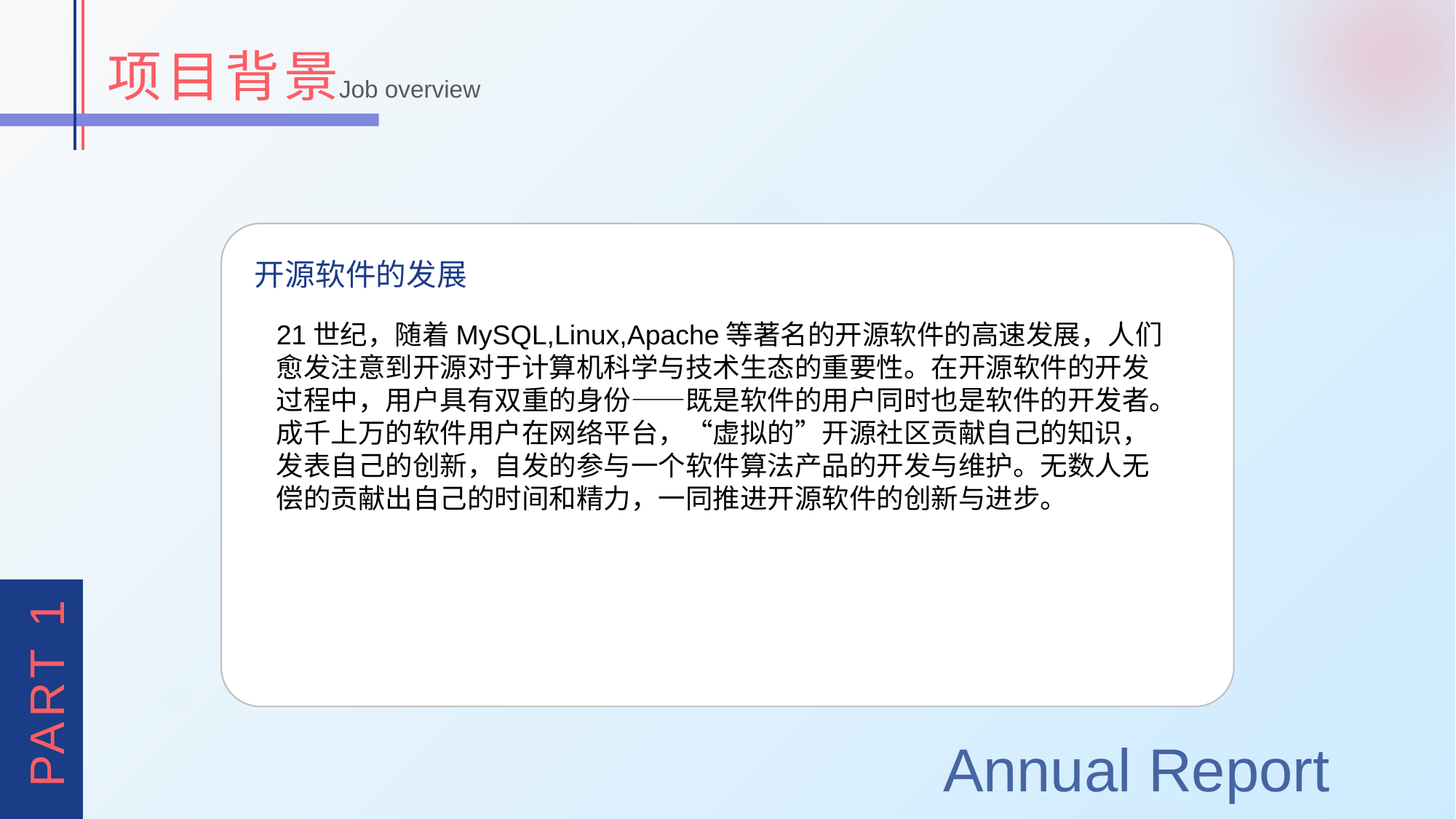

项目背景
Job overview

开源软件的发展
21世纪，随着MySQL,Linux,Apache等著名的开源软件的高速发展，人们愈发注意到开源对于计算机科学与技术生态的重要性。在开源软件的开发过程中，用户具有双重的身份——既是软件的用户同时也是软件的开发者。成千上万的软件用户在网络平台，“虚拟的”开源社区贡献自己的知识，发表自己的创新，自发的参与一个软件算法产品的开发与维护。无数人无偿的贡献出自己的时间和精力，一同推进开源软件的创新与进步。

PART 1
Annual Report